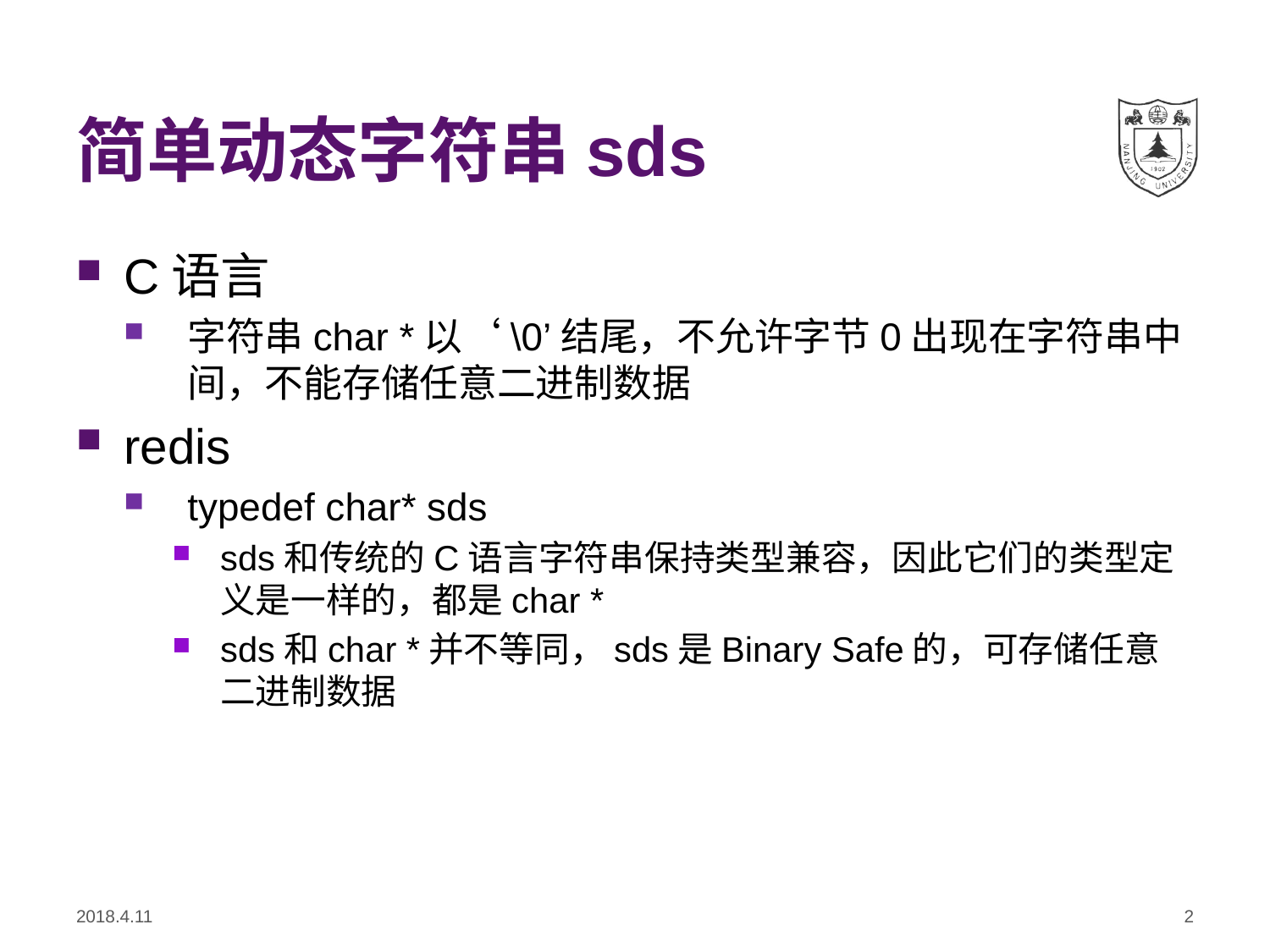

# 简单动态字符串sds
C语言
字符串char *以‘\0’结尾，不允许字节0出现在字符串中间，不能存储任意二进制数据
redis
typedef char* sds
sds和传统的C语言字符串保持类型兼容，因此它们的类型定义是一样的，都是char *
sds和char *并不等同，sds是Binary Safe的，可存储任意二进制数据
2018.4.11

2